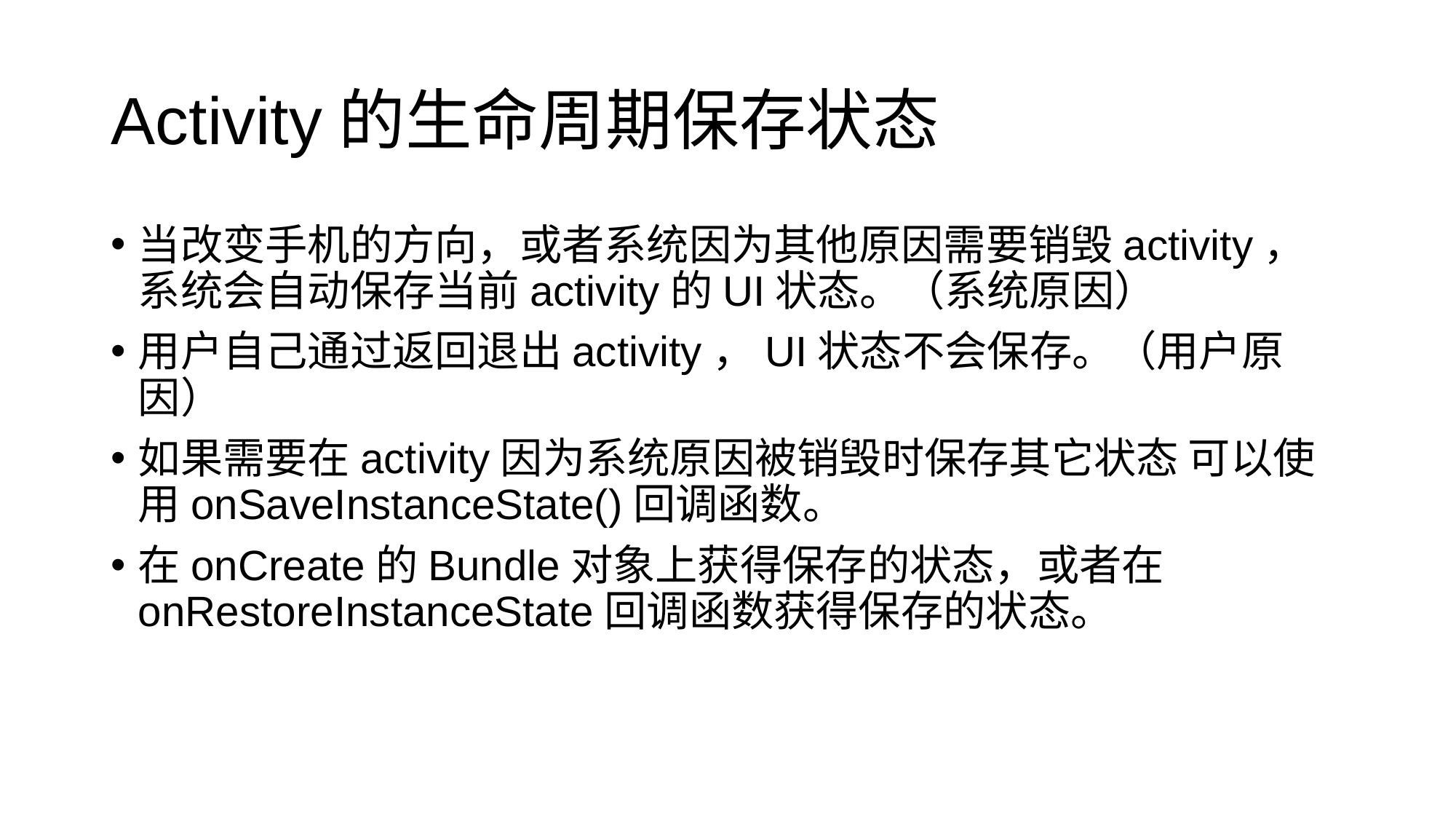

# Activity的生命周期保存状态
当改变手机的方向，或者系统因为其他原因需要销毁activity，系统会自动保存当前activity的UI状态。（系统原因）
用户自己通过返回退出activity，UI状态不会保存。（用户原因）
如果需要在activity因为系统原因被销毁时保存其它状态 可以使用onSaveInstanceState()回调函数。
在onCreate的Bundle对象上获得保存的状态，或者在onRestoreInstanceState回调函数获得保存的状态。